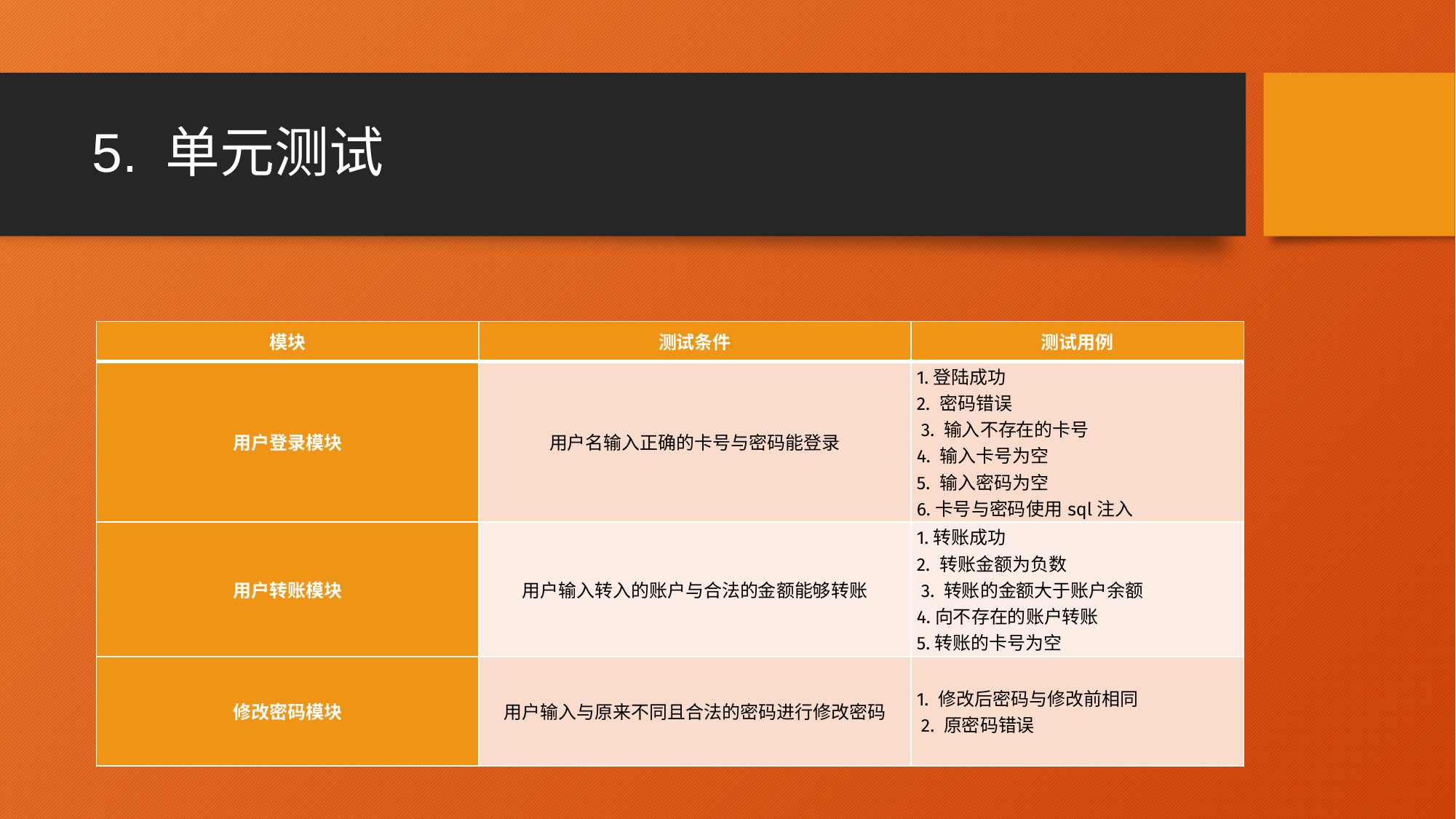

# 5. 单元测试
| 模块 | 测试条件 | 测试用例 |
| --- | --- | --- |
| 用户登录模块 | 用户名输入正确的卡号与密码能登录 | 1.登陆成功 2. 密码错误 3. 输入不存在的卡号 4. 输入卡号为空 5. 输入密码为空 6.卡号与密码使用sql注入 |
| 用户转账模块 | 用户输入转入的账户与合法的金额能够转账 | 1.转账成功 2. 转账金额为负数 3. 转账的金额大于账户余额 4.向不存在的账户转账 5.转账的卡号为空 |
| 修改密码模块 | 用户输入与原来不同且合法的密码进行修改密码 | 1. 修改后密码与修改前相同 2. 原密码错误 |